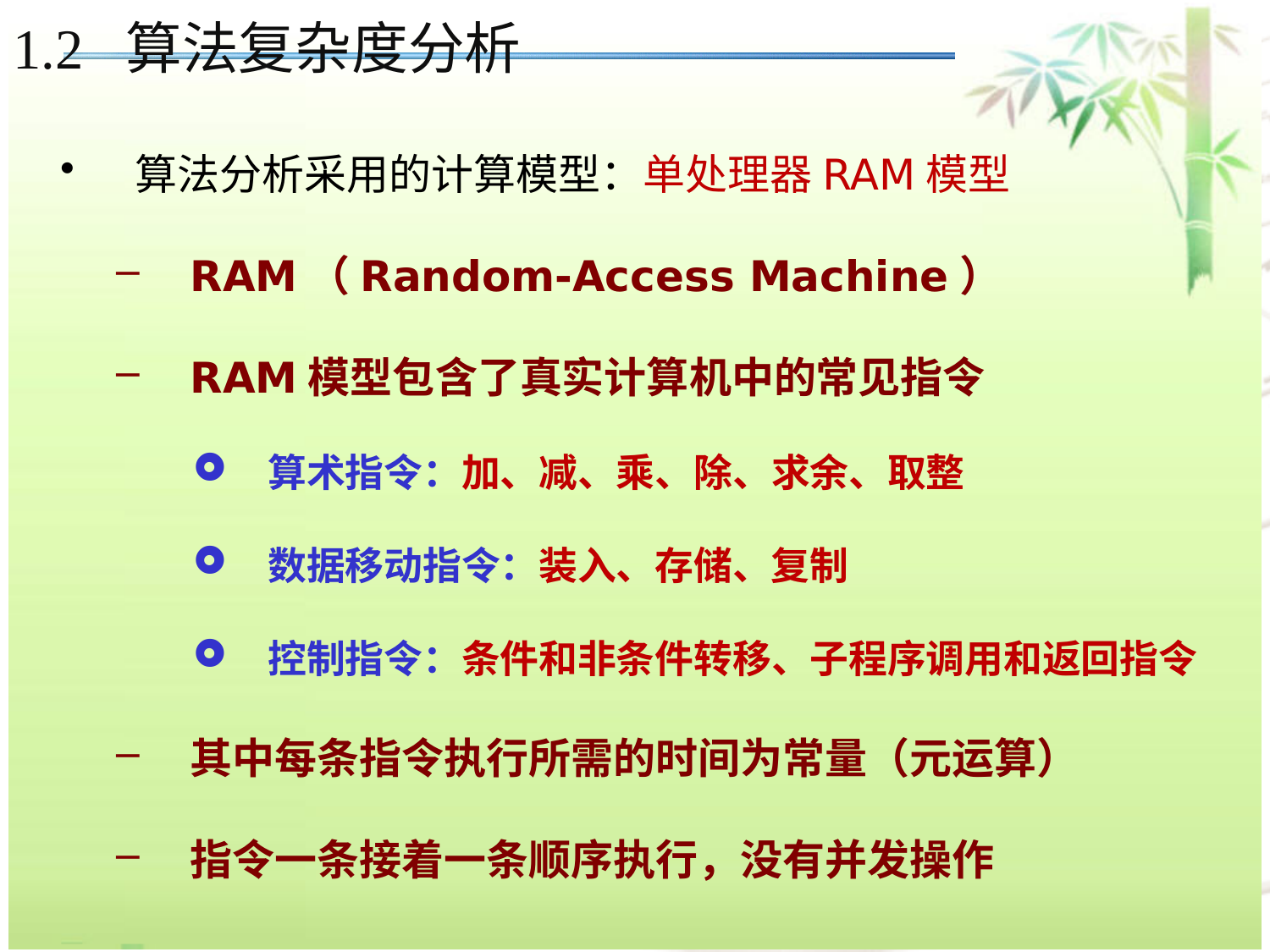

1.2  算法复杂度分析
算法分析采用的计算模型：单处理器RAM模型
RAM（Random-Access Machine）
RAM模型包含了真实计算机中的常见指令
算术指令：加、减、乘、除、求余、取整
数据移动指令：装入、存储、复制
控制指令：条件和非条件转移、子程序调用和返回指令
其中每条指令执行所需的时间为常量（元运算）
指令一条接着一条顺序执行，没有并发操作